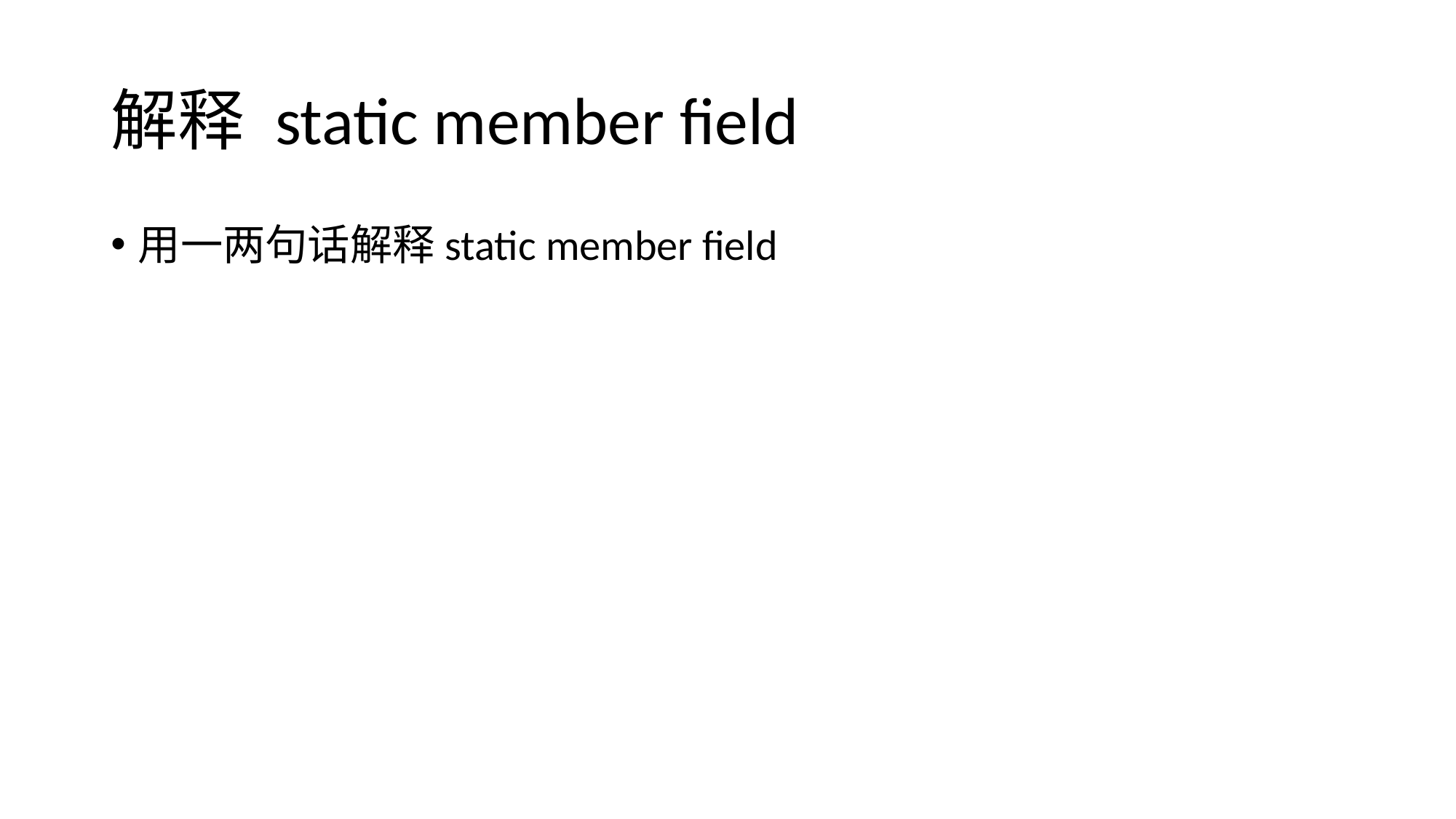

# 解释 static member field
用一两句话解释static member field